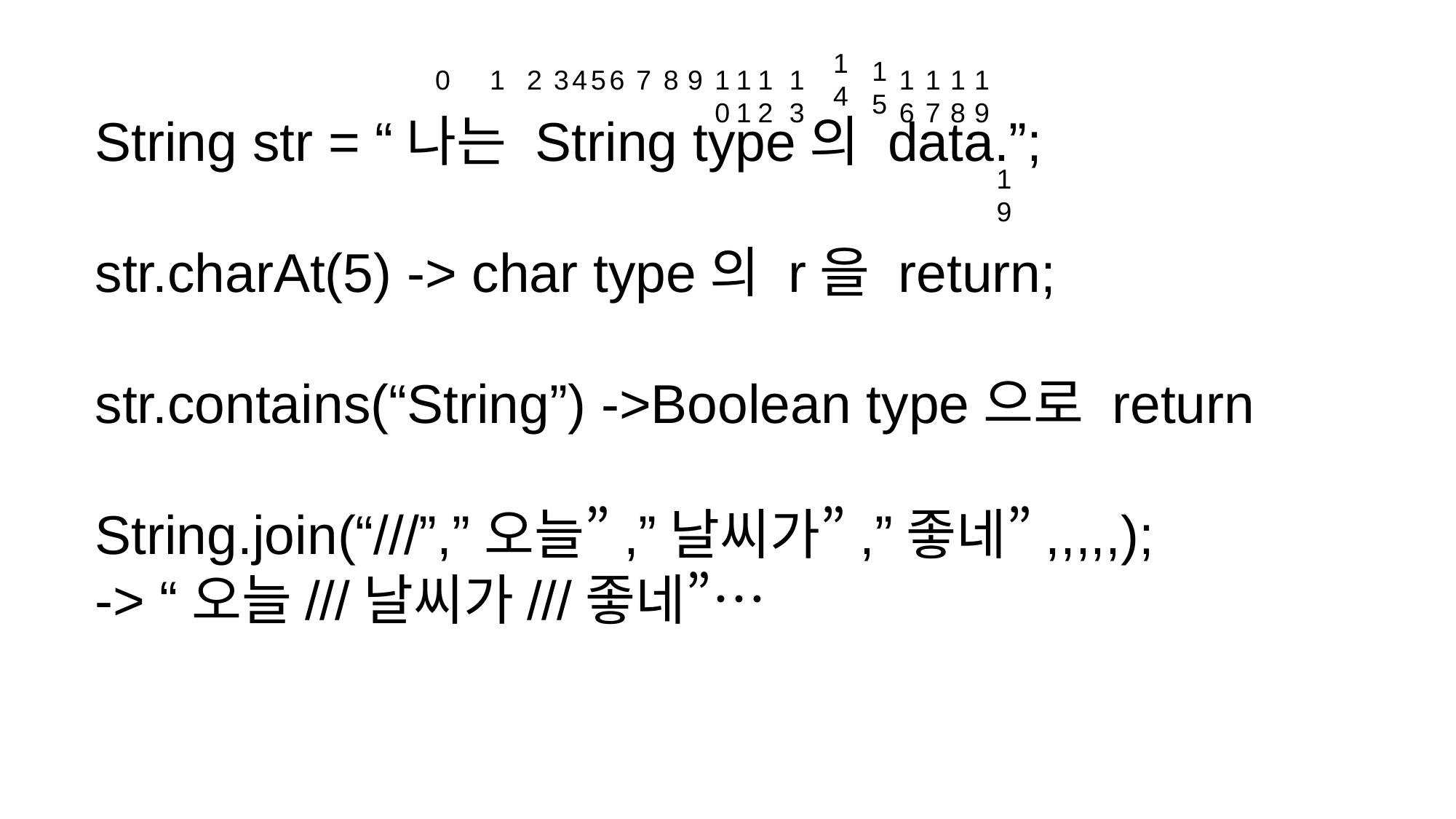

14
15
0
1
2
3
4
5
6
7
8
9
10
11
12
13
16
17
18
19
String str = “나는 String type의 data.”;

str.charAt(5) -> char type의 r을 return;

str.contains(“String”) ->Boolean type으로 return

String.join(“///”,”오늘”,”날씨가”,”좋네”,,,,,);
-> “오늘///날씨가///좋네”…
19